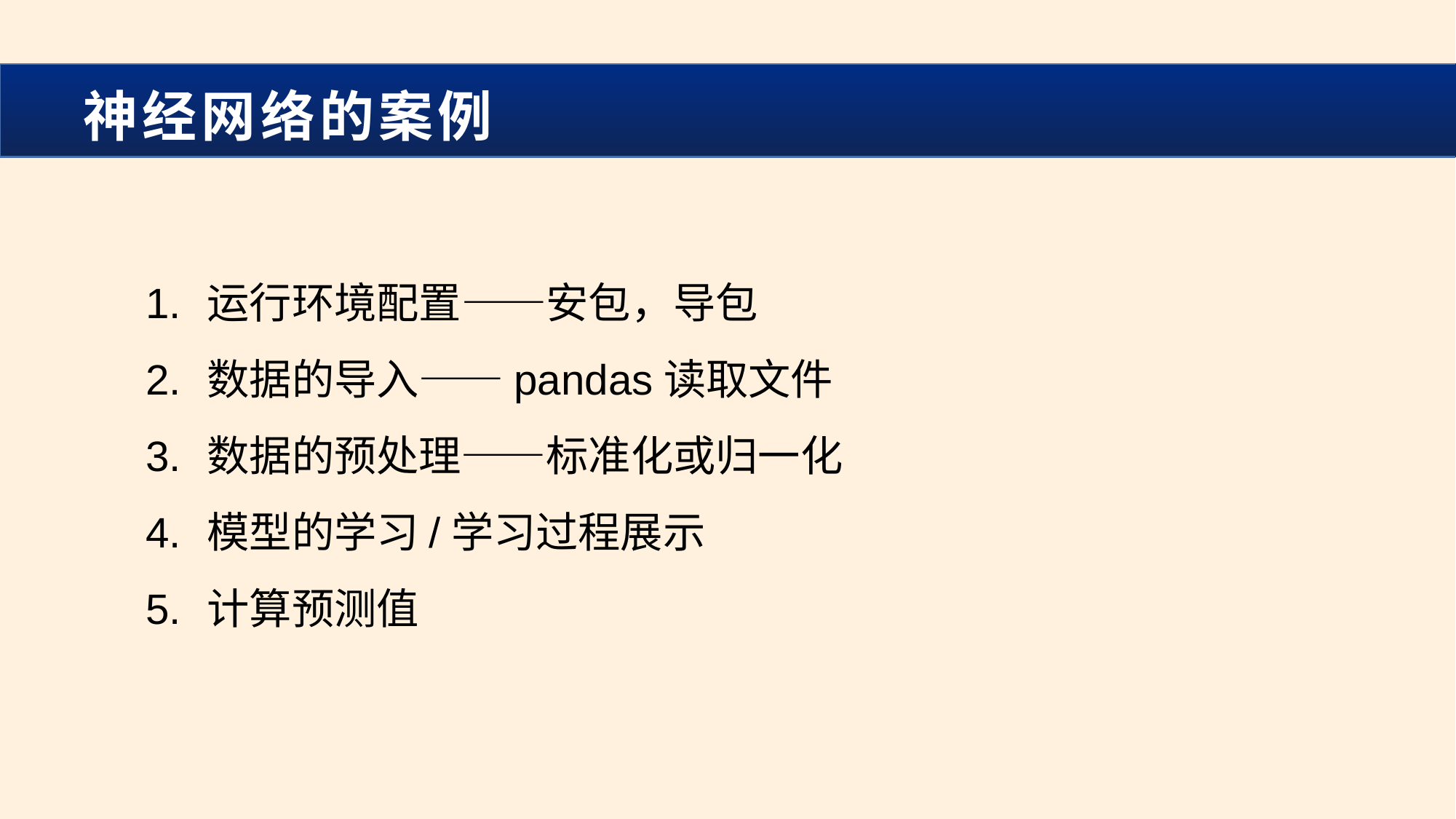

# 神经网络的案例
运行环境配置——安包，导包
数据的导入——pandas读取文件
数据的预处理——标准化或归一化
模型的学习/学习过程展示
计算预测值